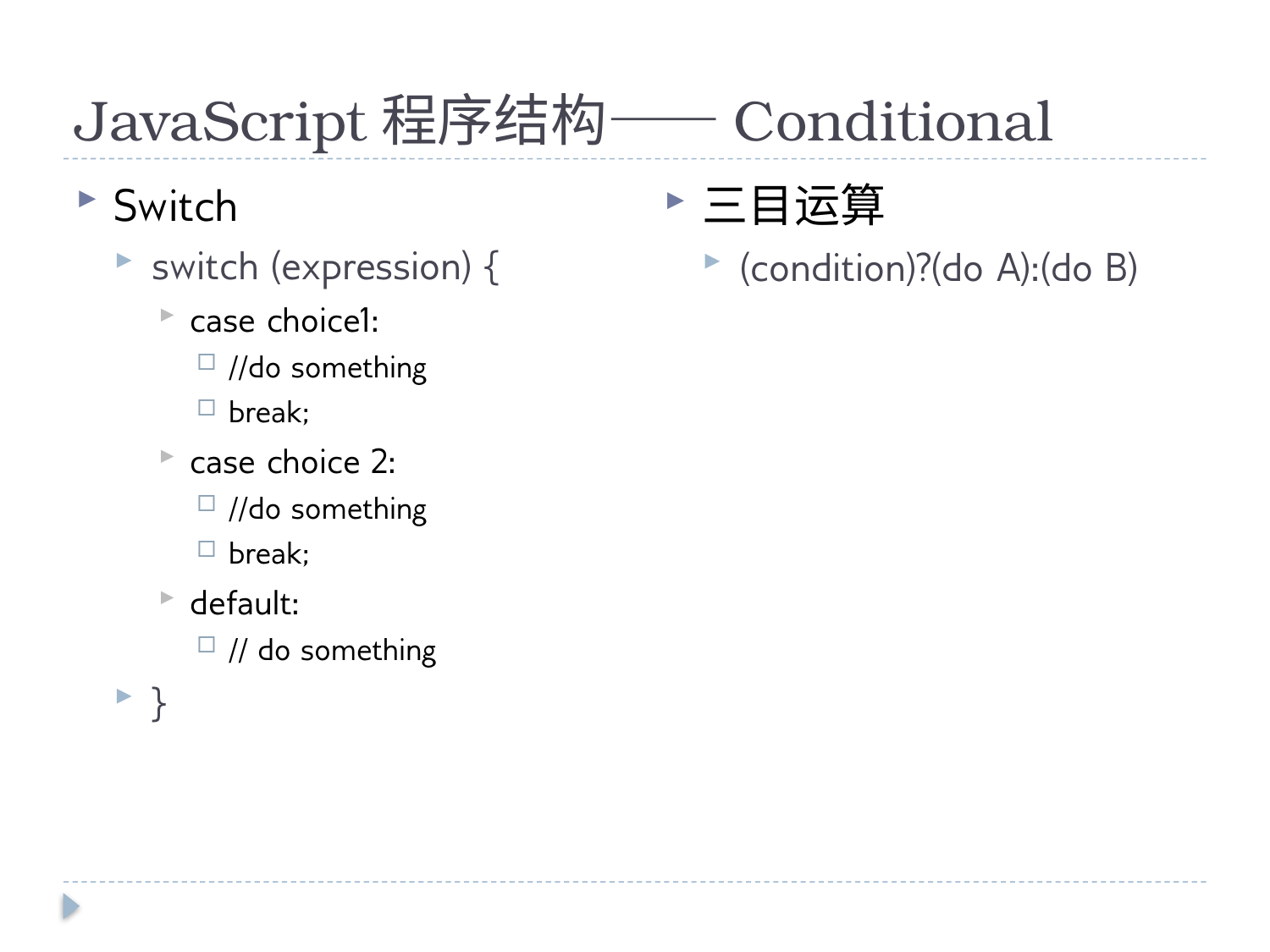

# JavaScript程序结构——Conditional
Switch
switch (expression) {
case choice1:
//do something
break;
case choice 2:
//do something
break;
default:
// do something
}
三目运算
(condition)?(do A):(do B)